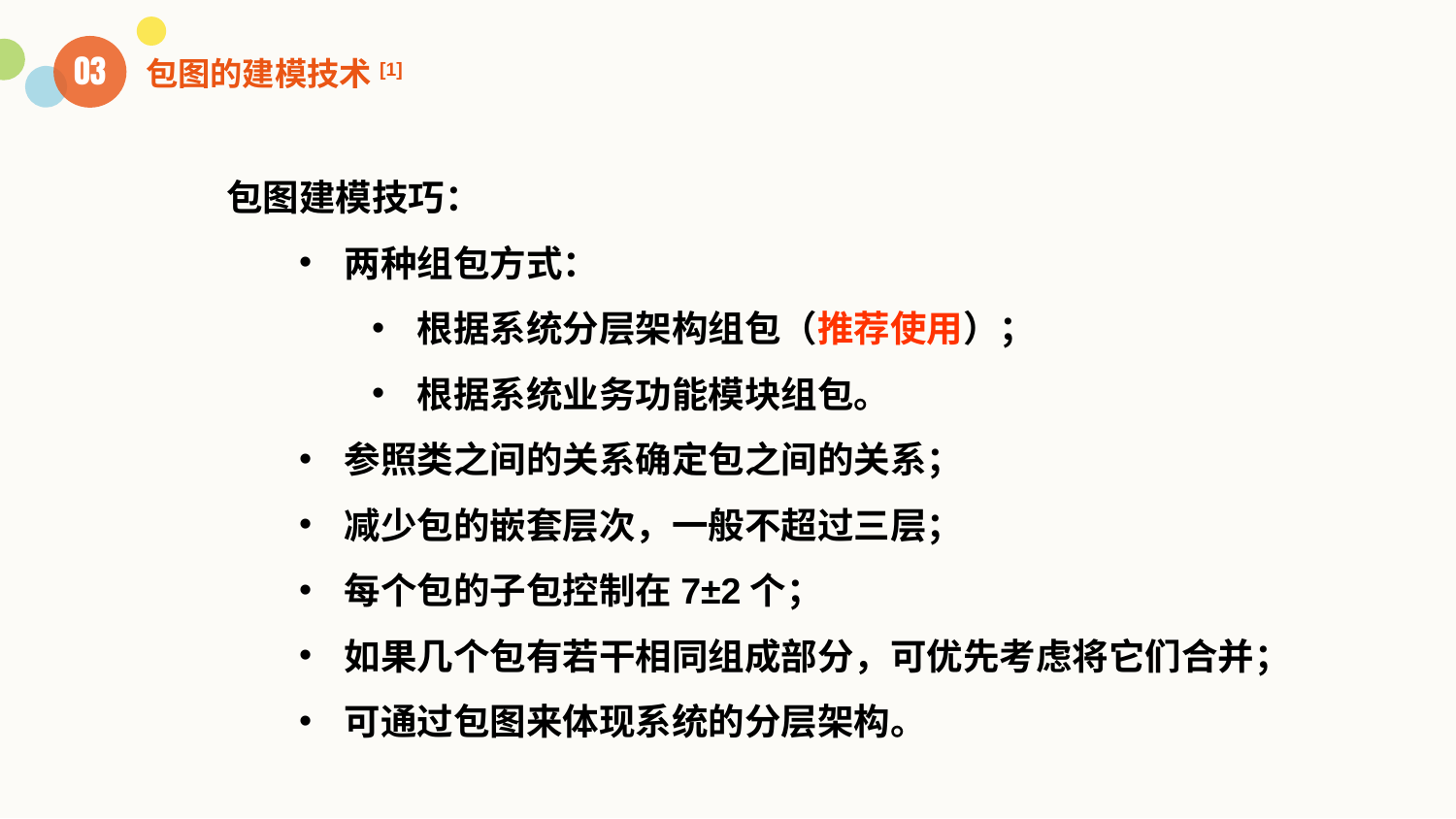

03
包图的建模技术[1]

包图建模技巧：
两种组包方式：
根据系统分层架构组包（推荐使用）；
根据系统业务功能模块组包。
参照类之间的关系确定包之间的关系；
减少包的嵌套层次，一般不超过三层；
每个包的子包控制在7±2个；
如果几个包有若干相同组成部分，可优先考虑将它们合并；
可通过包图来体现系统的分层架构。